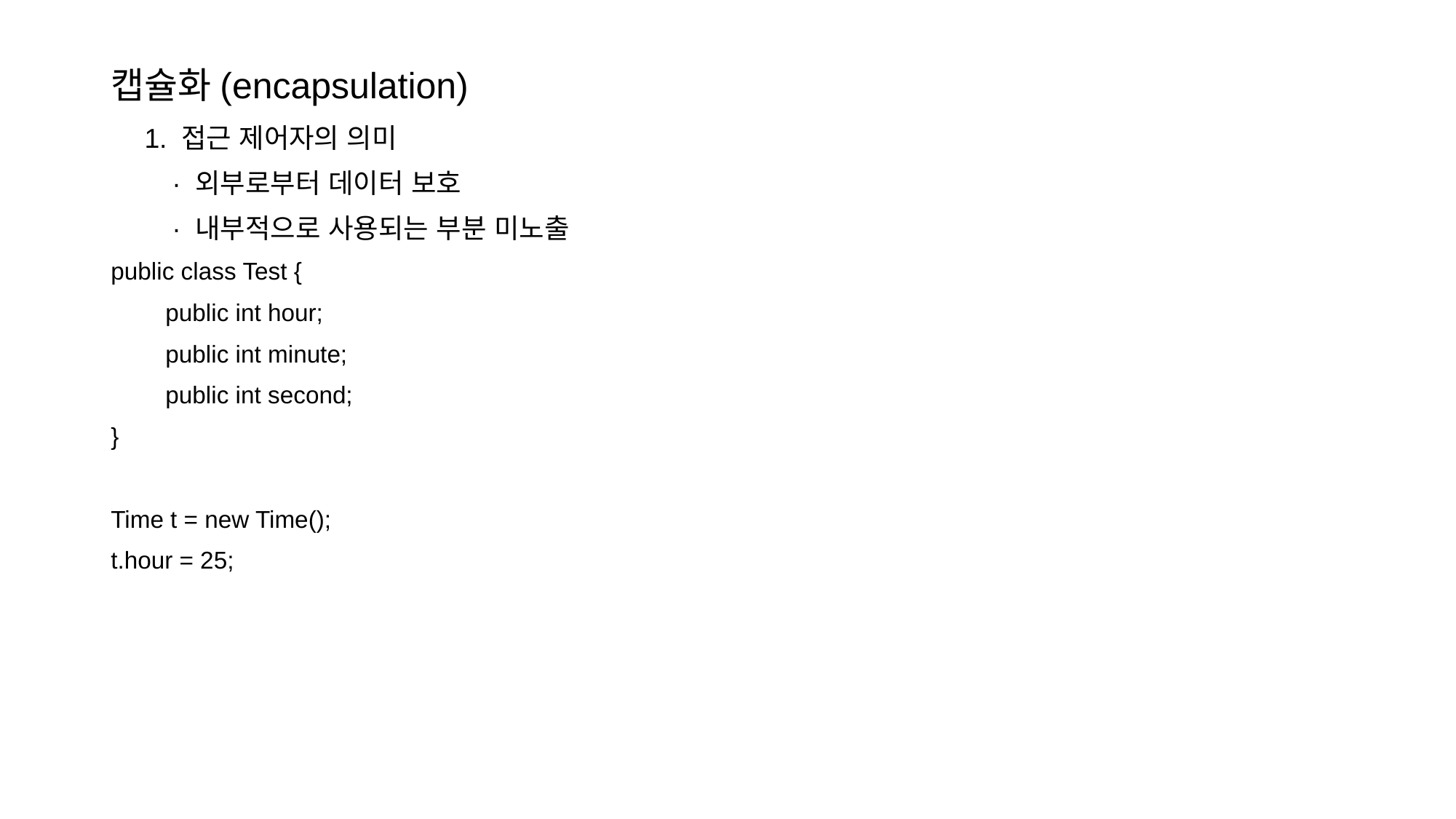

캡슐화(encapsulation)
    1. 접근 제어자의 의미
        · 외부로부터 데이터 보호
        · 내부적으로 사용되는 부분 미노출
public class Test {
public int hour;
public int minute;
public int second;
}

Time t = new Time();
t.hour = 25;